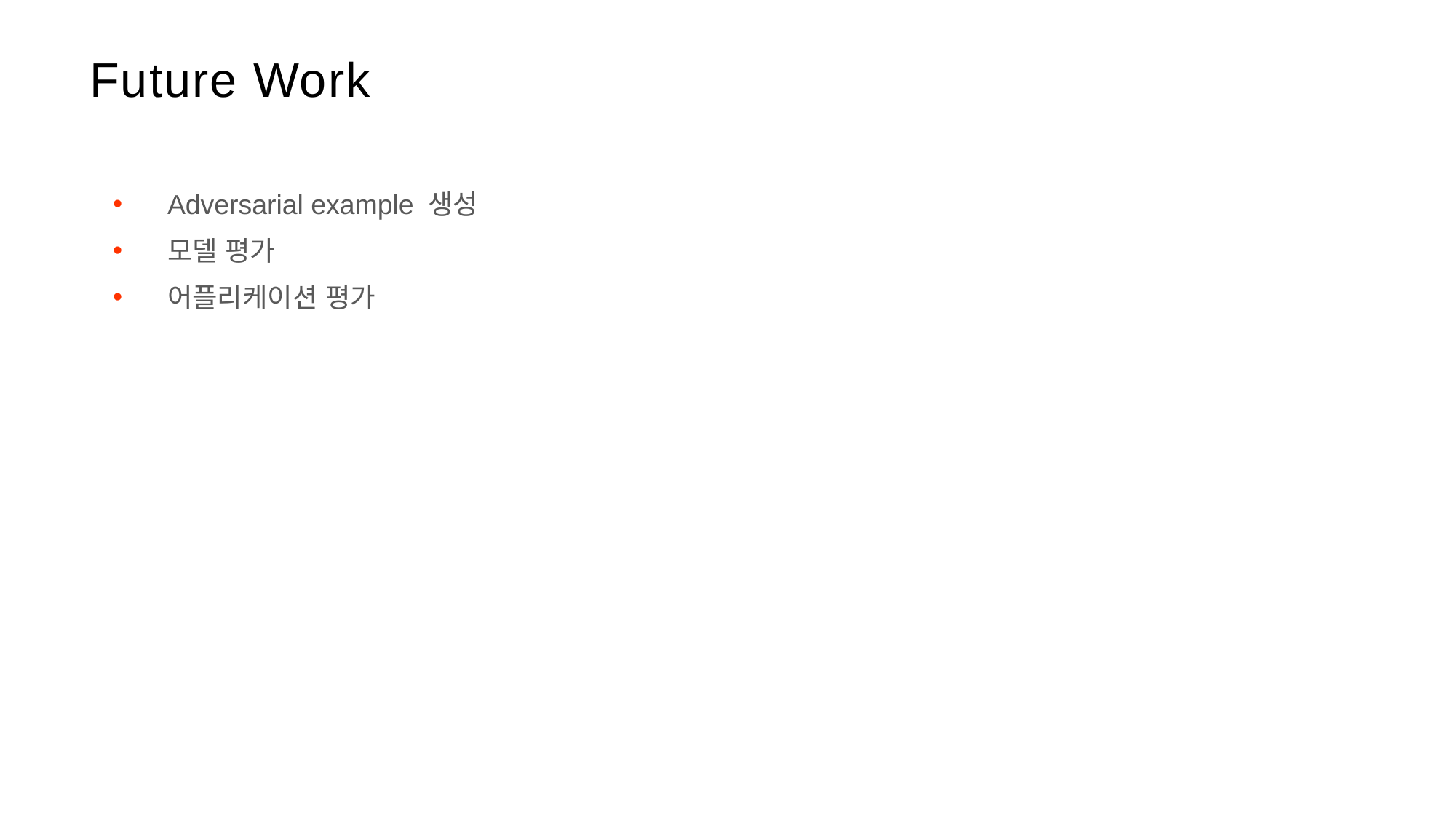

Future Work

Adversarial example 생성
모델 평가
어플리케이션 평가